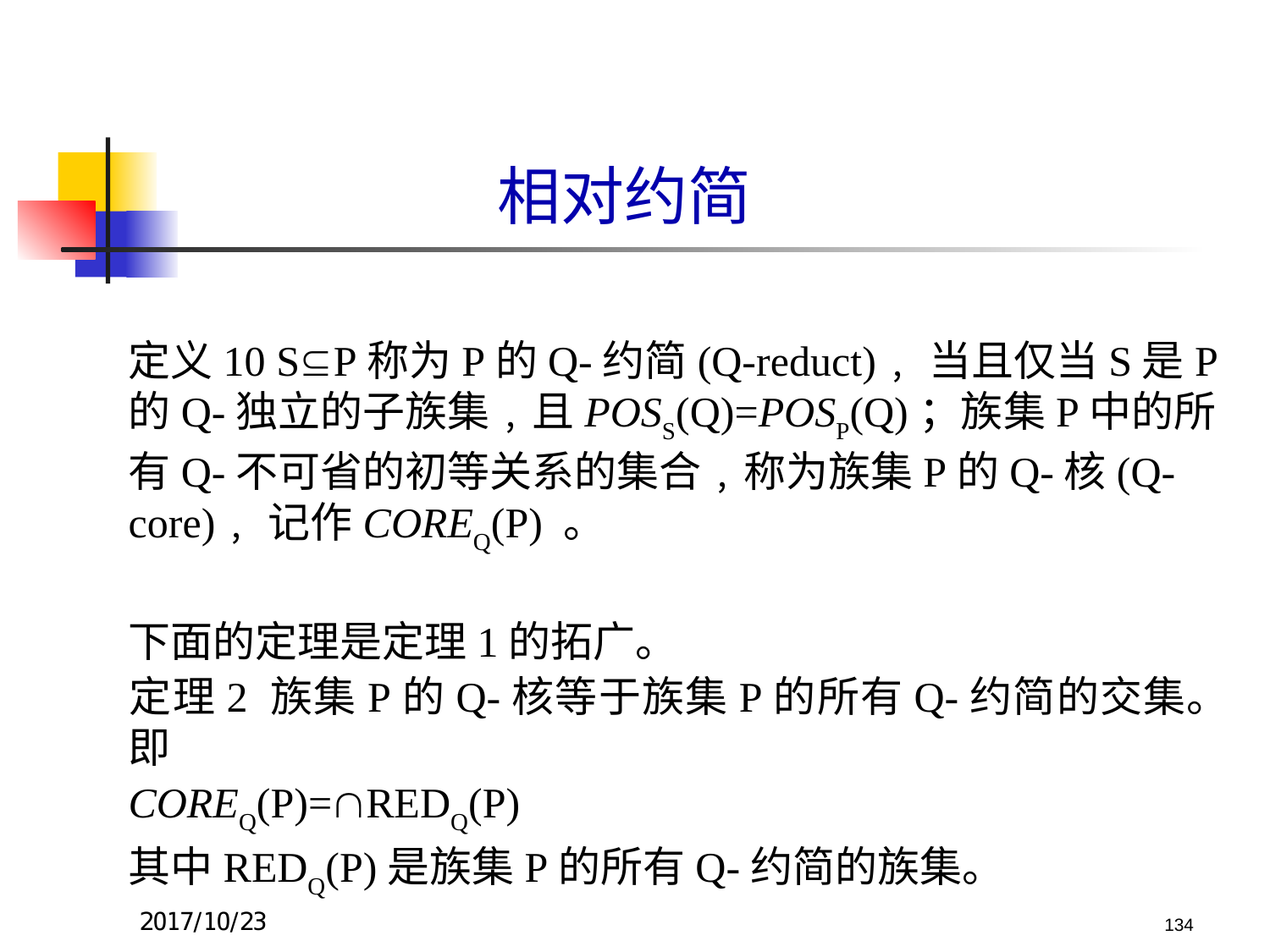

# 相对约简
	定义10 S⊆P称为P的Q-约简(Q-reduct)﹐当且仅当S是P的Q-独立的子族集﹐且POSS(Q)=POSP(Q)；族集P中的所有Q-不可省的初等关系的集合﹐称为族集P的Q-核(Q-core)﹐记作COREQ(P) 。

	下面的定理是定理1的拓广。
	定理2 族集P的Q-核等于族集P的所有Q-约简的交集。即
	COREQ(P)=∩REDQ(P)
	其中REDQ(P)是族集P的所有Q-约简的族集。

2017/10/23
134